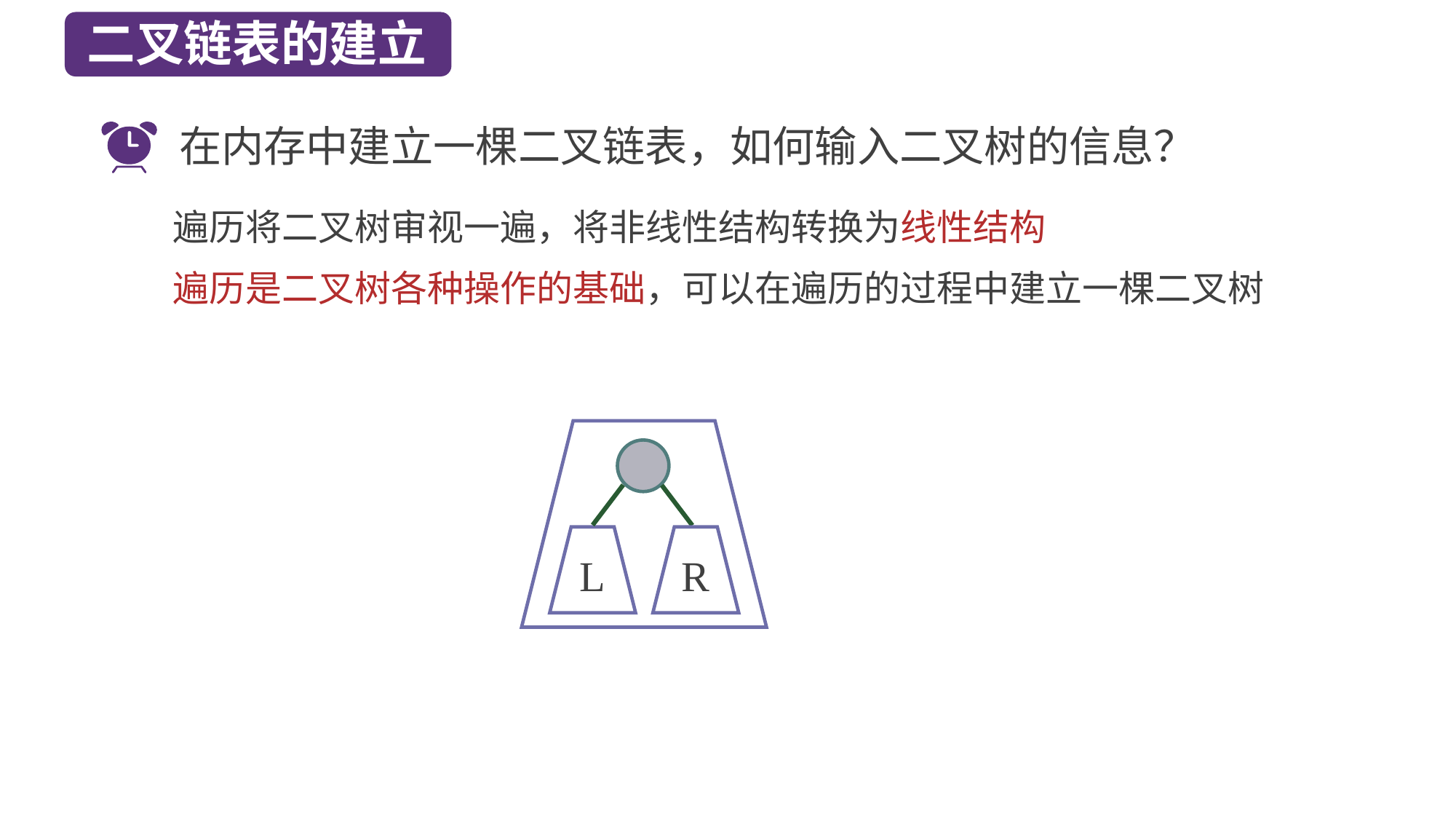

二叉链表的建立

在内存中建立一棵二叉链表，如何输入二叉树的信息？

遍历将二叉树审视一遍，将非线性结构转换为线性结构
遍历是二叉树各种操作的基础，可以在遍历的过程中建立一棵二叉树

L

R